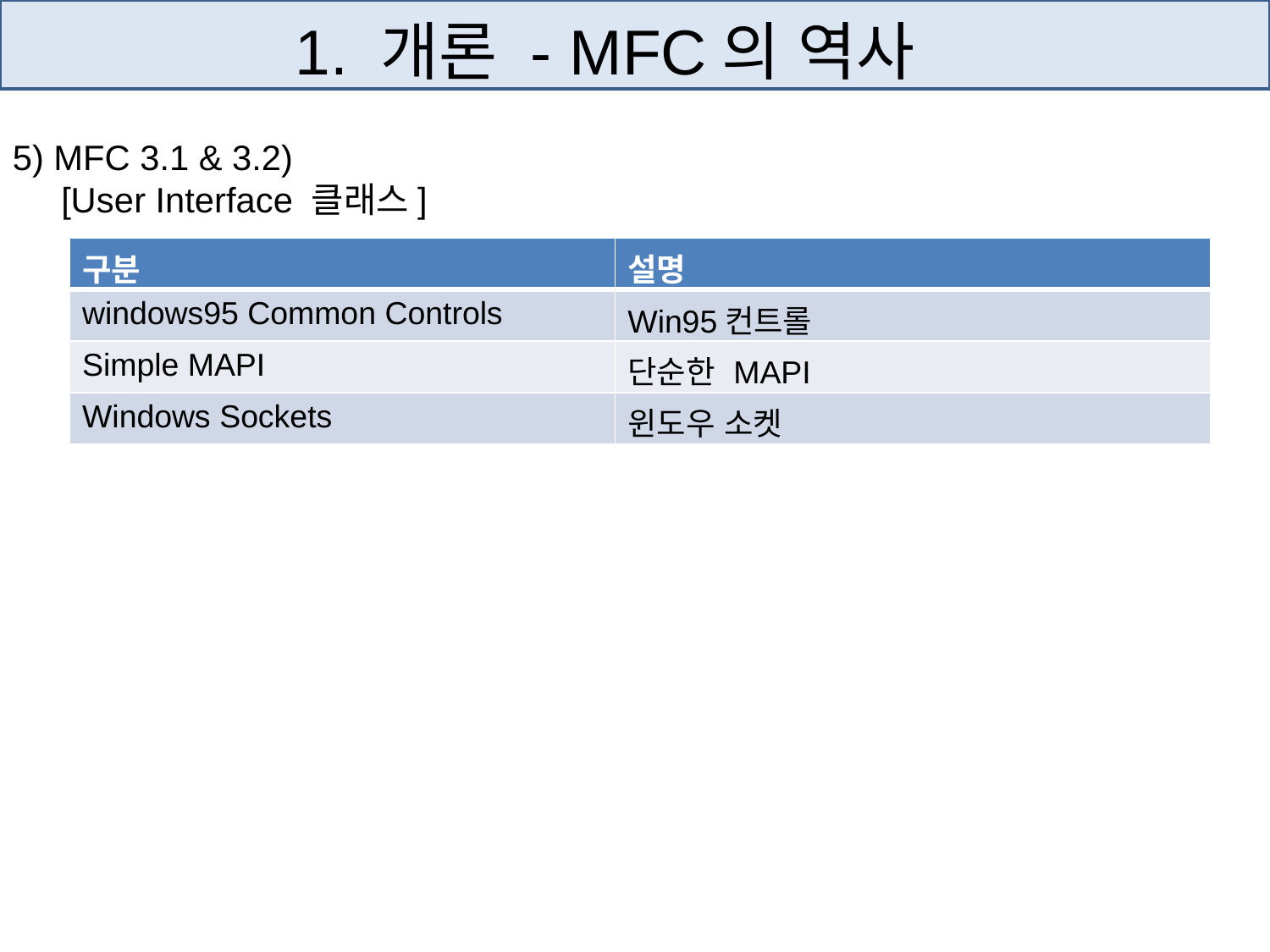

# 1. 개론 - MFC의 역사
5) MFC 3.1 & 3.2)
     [User Interface 클래스]

| 구분 | 설명 |
| --- | --- |
| windows95 Common Controls | Win95컨트롤 |
| Simple MAPI | 단순한 MAPI |
| Windows Sockets | 윈도우 소켓 |